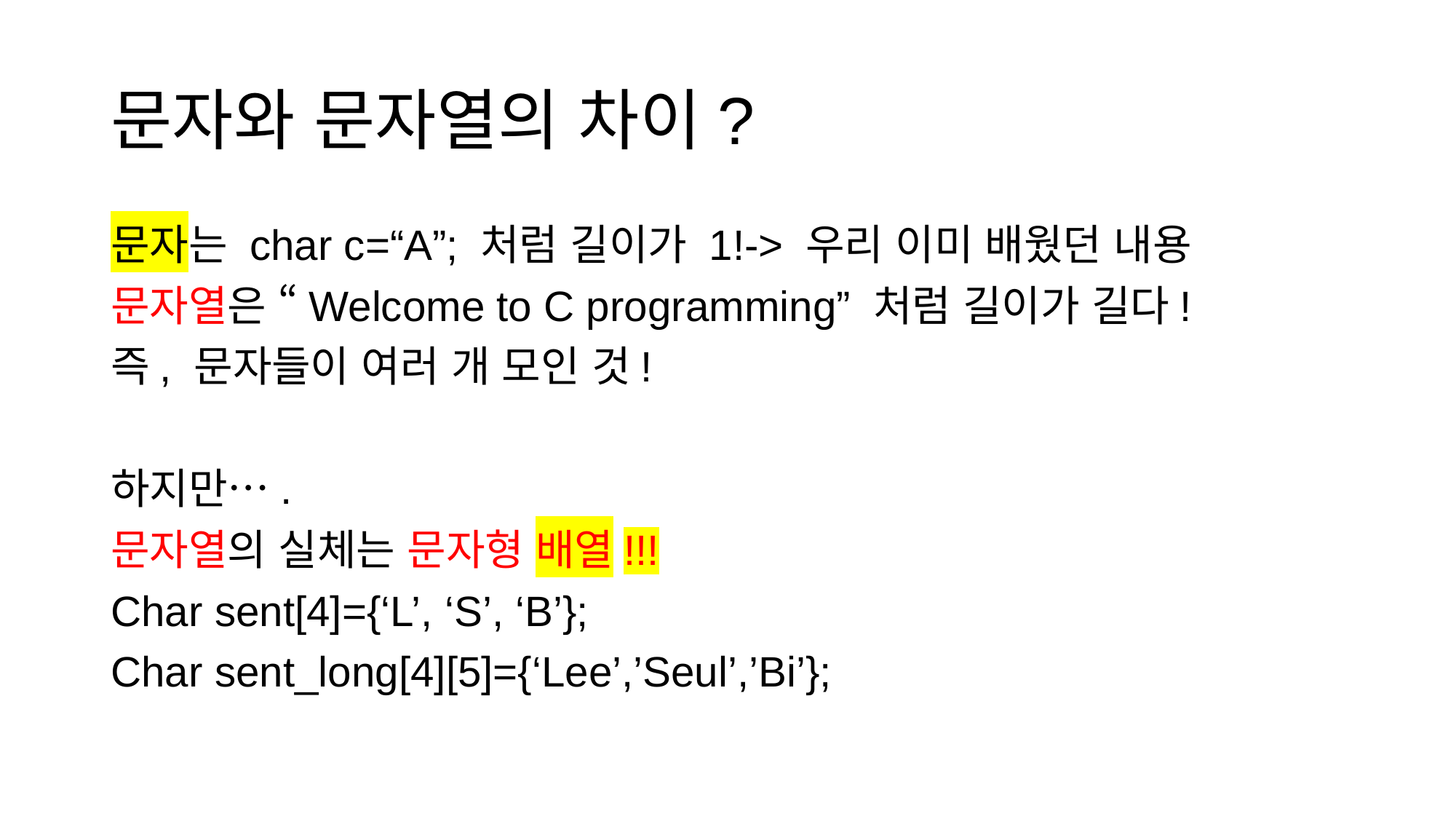

# 문자와 문자열의 차이?
문자는 char c=“A”; 처럼 길이가 1!-> 우리 이미 배웠던 내용
문자열은 “Welcome to C programming” 처럼 길이가 길다!
즉, 문자들이 여러 개 모인 것!

하지만….
문자열의 실체는 문자형 배열!!!
Char sent[4]={‘L’, ‘S’, ‘B’};
Char sent_long[4][5]={‘Lee’,’Seul’,’Bi’};